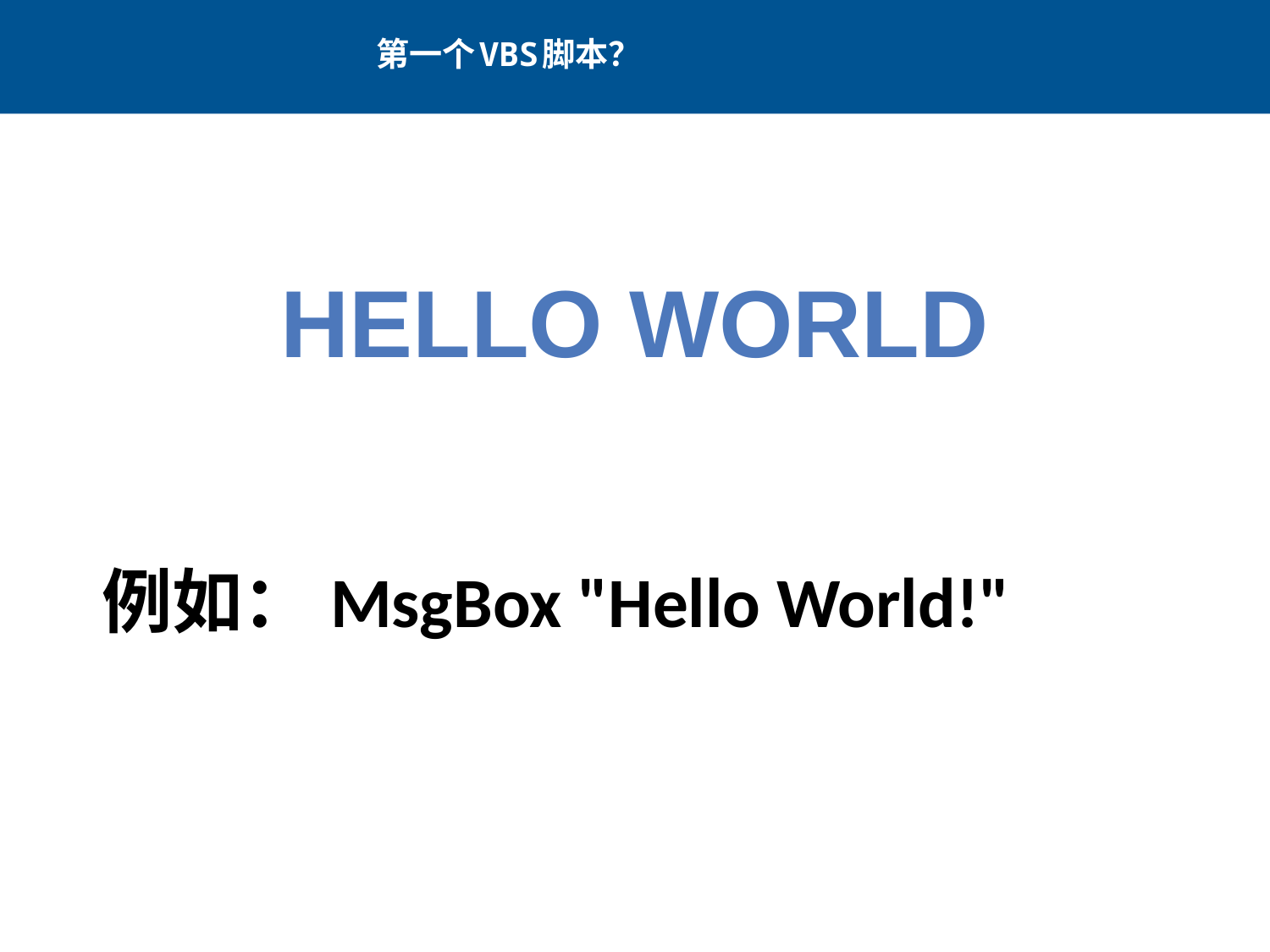

# 第一个VBS脚本？

例如：MsgBox "Hello World!"
Hello world